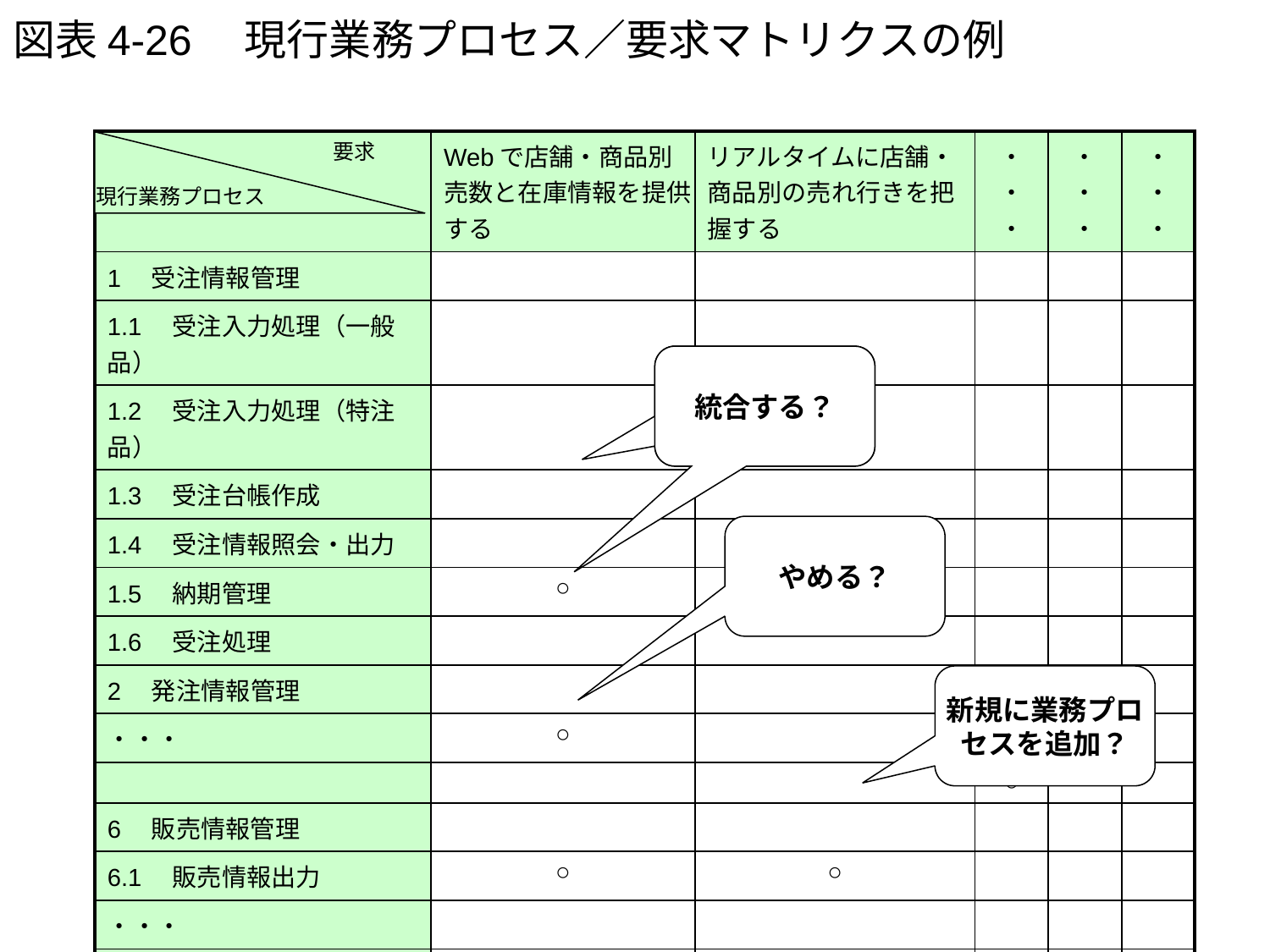

# 図表4-26　現行業務プロセス／要求マトリクスの例
|  | Webで店舗・商品別売数と在庫情報を提供する | リアルタイムに店舗・商品別の売れ行きを把握する | ・・・ | ・・・ | ・・・ |
| --- | --- | --- | --- | --- | --- |
| 1　受注情報管理 |  |  |  |  |  |
| 1.1　受注入力処理（一般品） |  |  |  |  |  |
| 1.2　受注入力処理（特注品） |  |  |  |  |  |
| 1.3　受注台帳作成 |  |  |  |  |  |
| 1.4　受注情報照会・出力 |  |  |  |  |  |
| 1.5　納期管理 | ○ |  |  |  |  |
| 1.6　受注処理 |  |  |  |  |  |
| 2　発注情報管理 |  |  |  |  |  |
| ・・・ | ○ |  |  |  |  |
|  |  |  | ○ |  |  |
| 6　販売情報管理 |  |  |  |  |  |
| 6.1　販売情報出力 | ○ | ○ |  |  |  |
| ・・・ |  |  |  |  |  |
|  |  | ○ |  |  |  |
|  |  |  |  |  |  |

要求
現行業務プロセス
統合する？
統合する？
やめる？
新規に業務プロセスを追加？